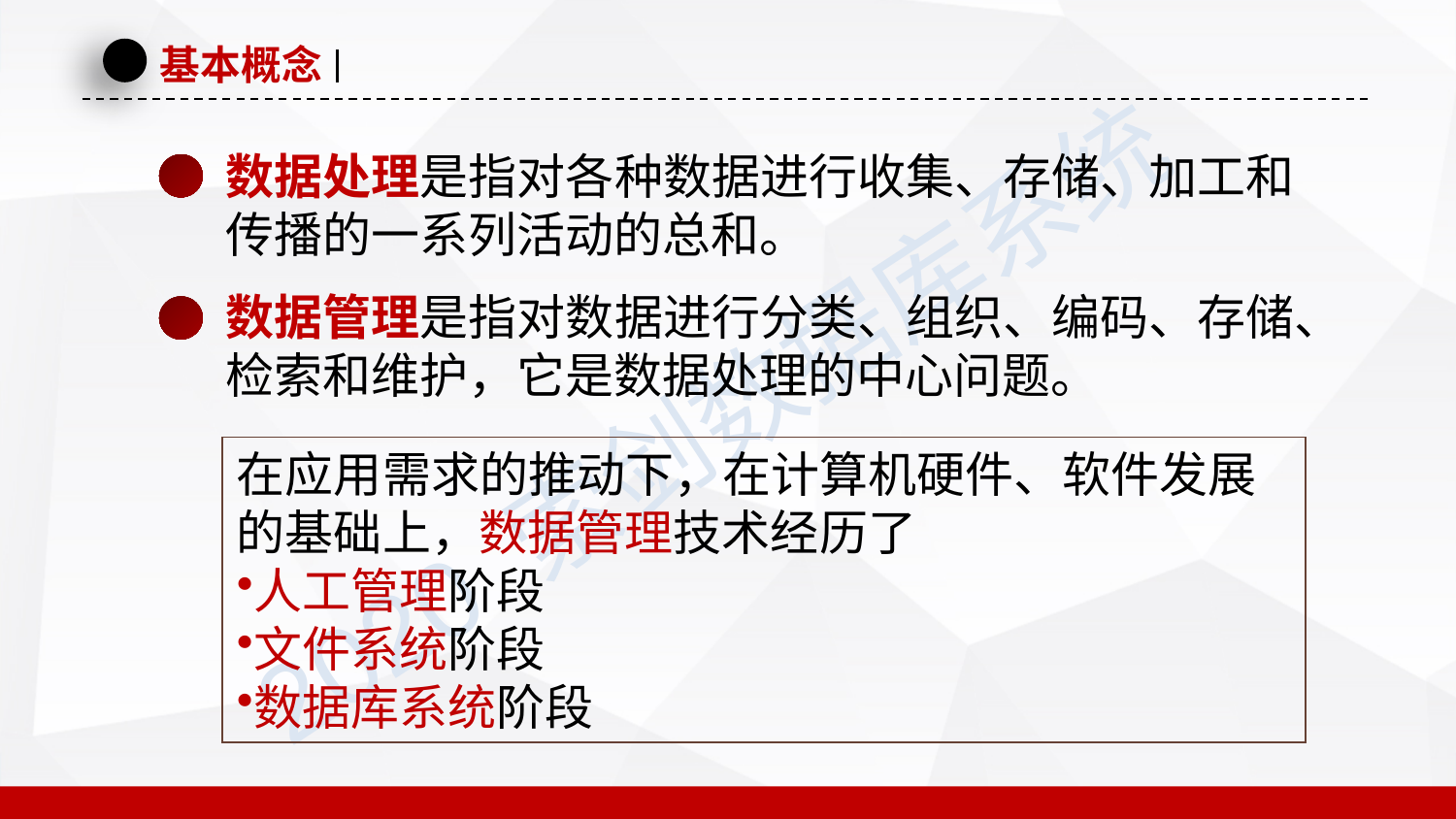

基本概念

数据处理是指对各种数据进行收集、存储、加工和传播的一系列活动的总和。
数据管理是指对数据进行分类、组织、编码、存储、检索和维护，它是数据处理的中心问题。

在应用需求的推动下，在计算机硬件、软件发展的基础上，数据管理技术经历了
人工管理阶段
文件系统阶段
数据库系统阶段